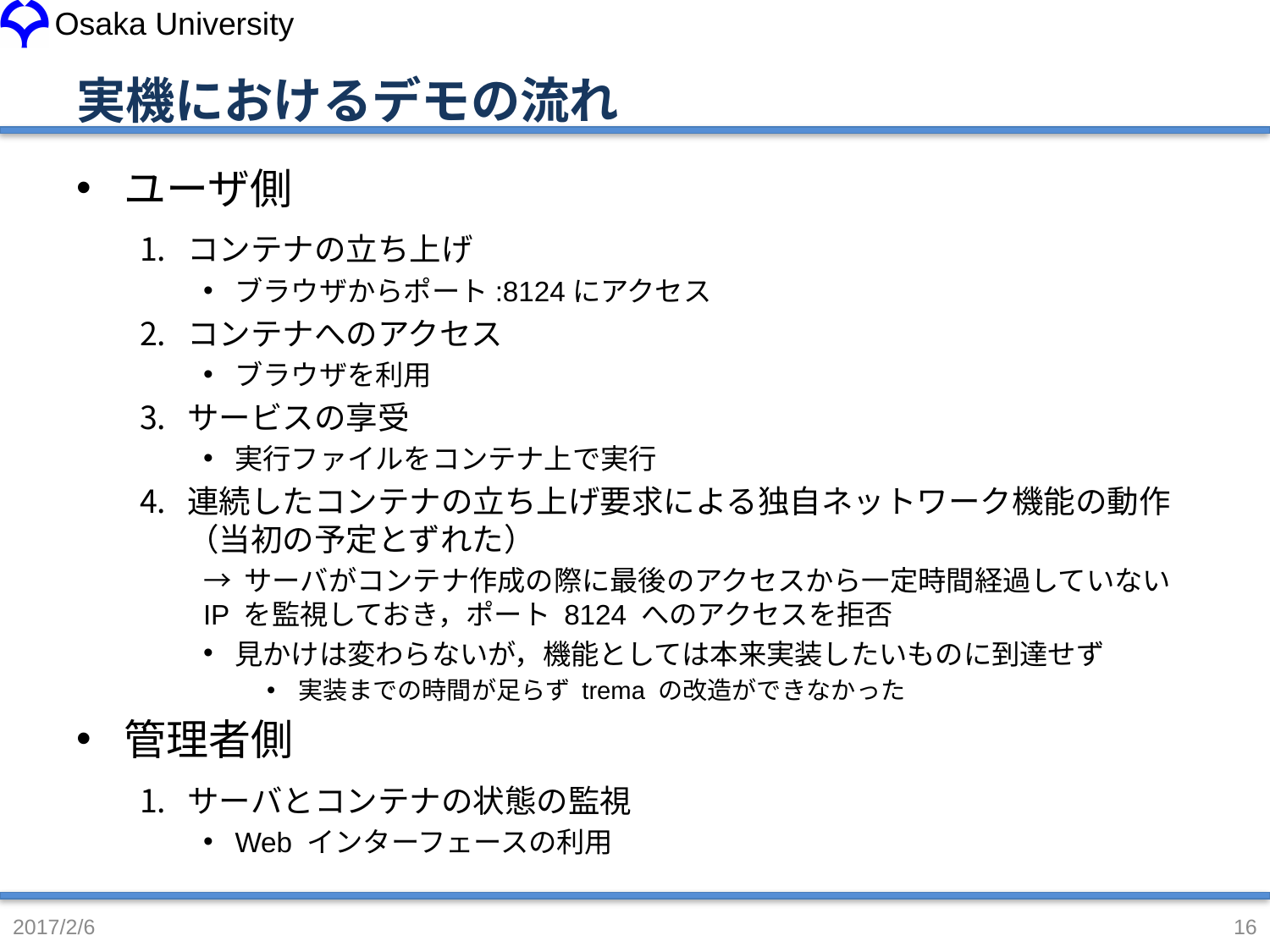

# 実機におけるデモの流れ
ユーザ側
コンテナの立ち上げ
ブラウザからポート:8124にアクセス
コンテナへのアクセス
ブラウザを利用
サービスの享受
実行ファイルをコンテナ上で実行
連続したコンテナの立ち上げ要求による独自ネットワーク機能の動作（当初の予定とずれた）
→ サーバがコンテナ作成の際に最後のアクセスから一定時間経過していない IP を監視しておき，ポート 8124 へのアクセスを拒否
見かけは変わらないが，機能としては本来実装したいものに到達せず
実装までの時間が足らず trema の改造ができなかった
管理者側
サーバとコンテナの状態の監視
Web インターフェースの利用
2017/2/6
16